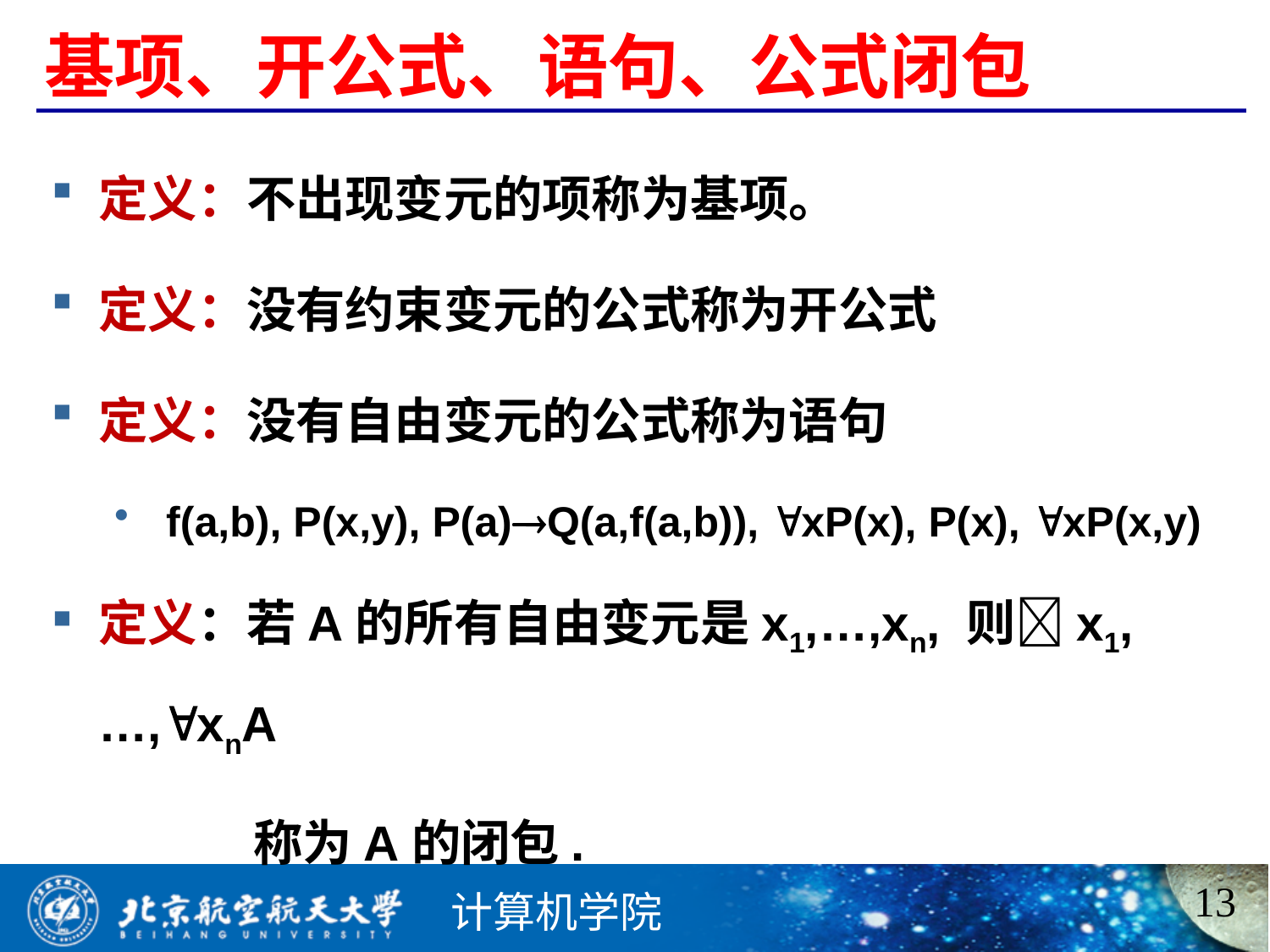

# 基项、开公式、语句、公式闭包
定义：不出现变元的项称为基项。
定义：没有约束变元的公式称为开公式
定义：没有自由变元的公式称为语句
 f(a,b), P(x,y), P(a)→Q(a,f(a,b)), ∀xP(x), P(x), ∀xP(x,y)
定义：若A的所有自由变元是x1,…,xn, 则∀x1,…,∀xnA
                 称为A的闭包.